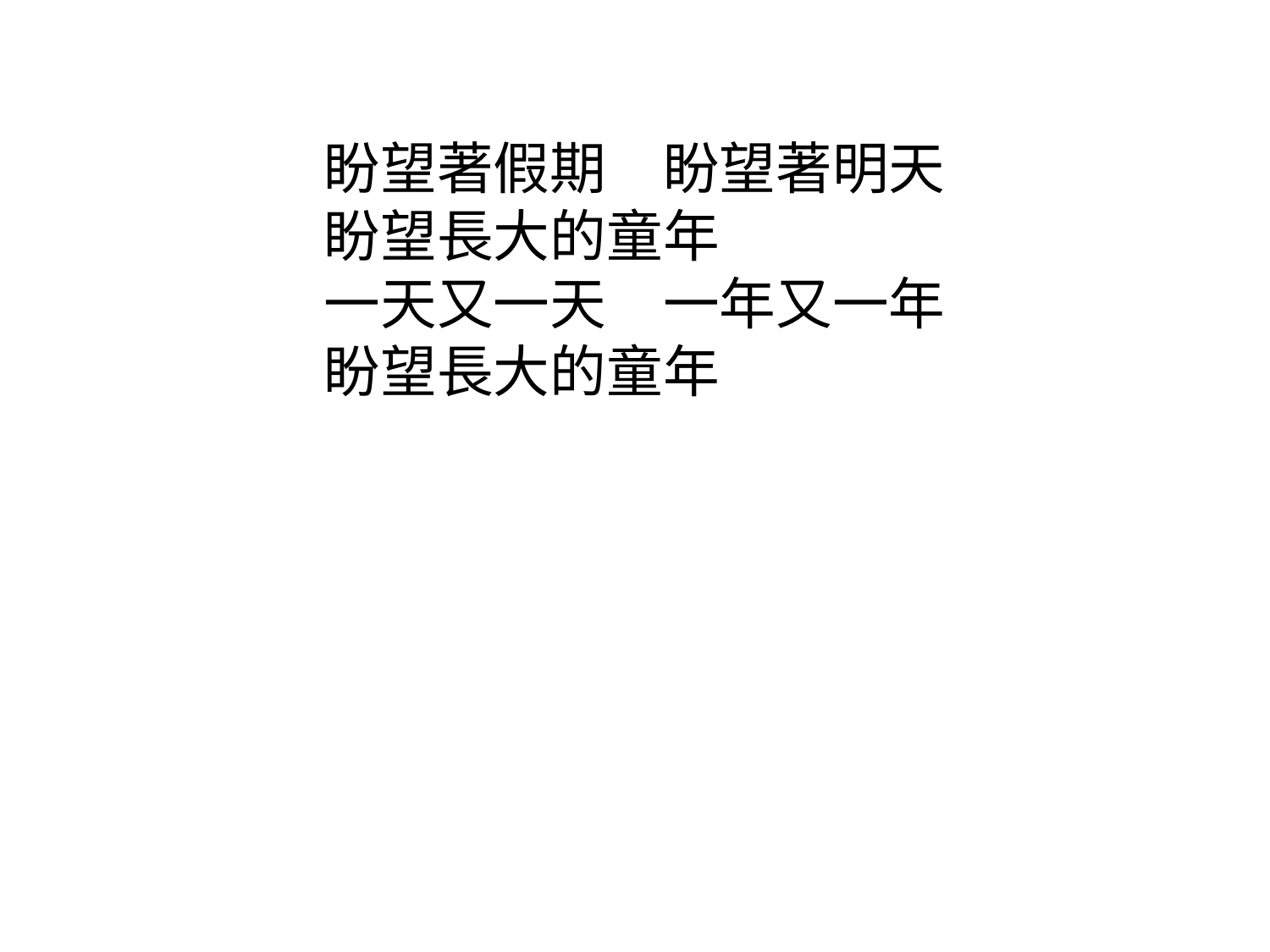

盼望著假期　盼望著明天
盼望長大的童年
一天又一天　一年又一年
盼望長大的童年